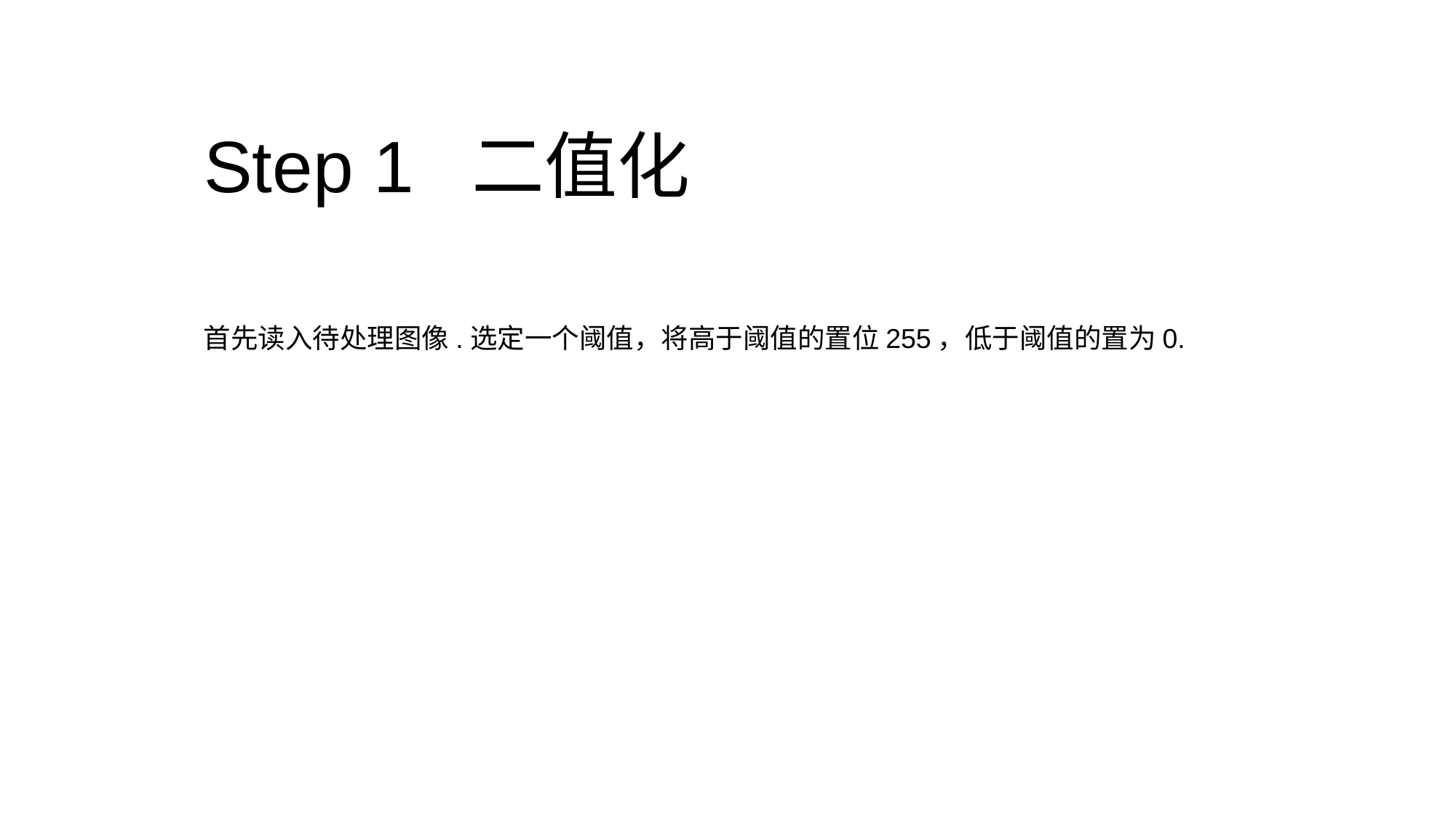

# Step 1  二值化
首先读入待处理图像.选定一个阈值，将高于阈值的置位255，低于阈值的置为0.